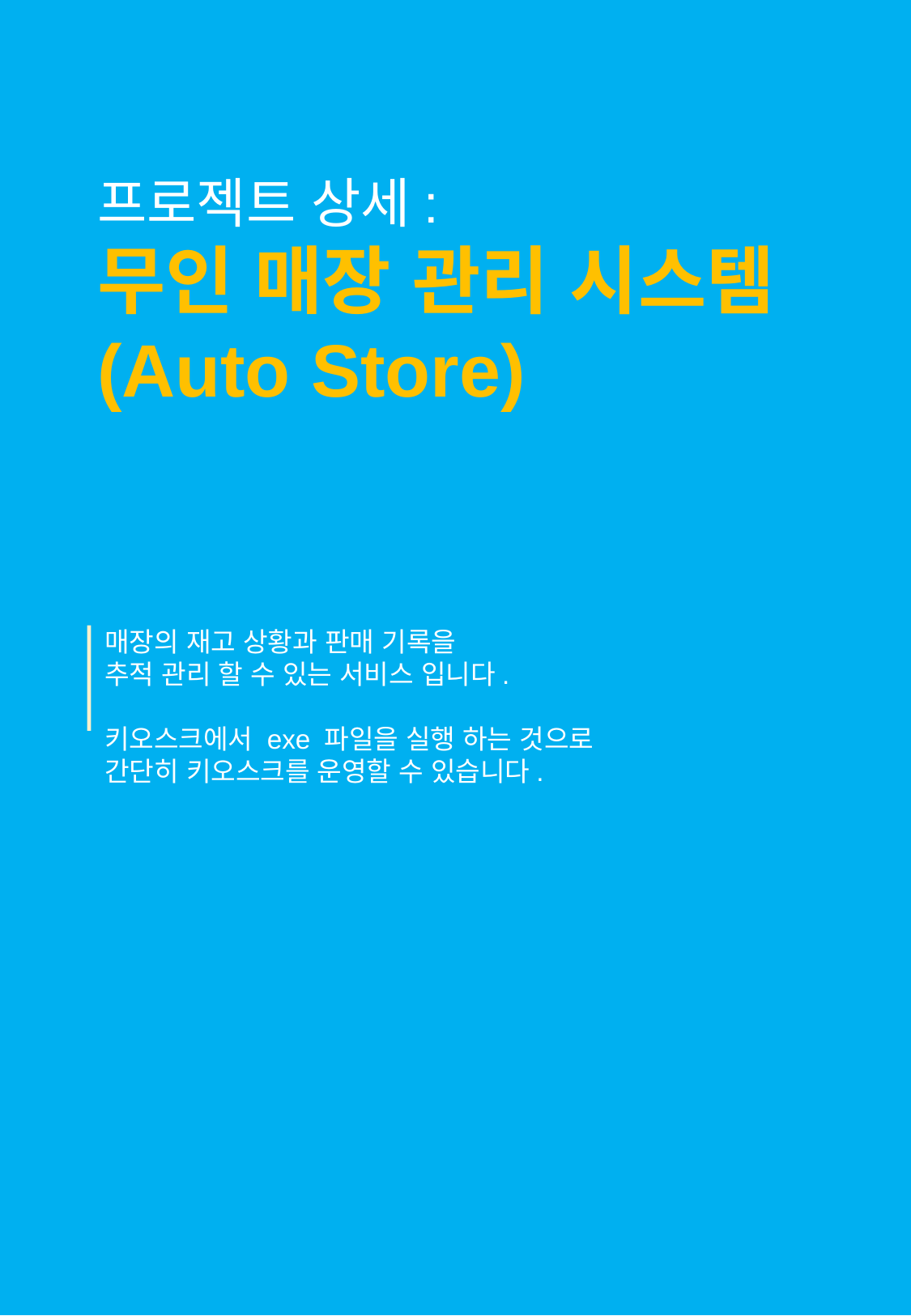

프로젝트 상세:
무인 매장 관리 시스템
(Auto Store)
매장의 재고 상황과 판매 기록을
추적 관리 할 수 있는 서비스 입니다.

키오스크에서 exe 파일을 실행 하는 것으로
간단히 키오스크를 운영할 수 있습니다.